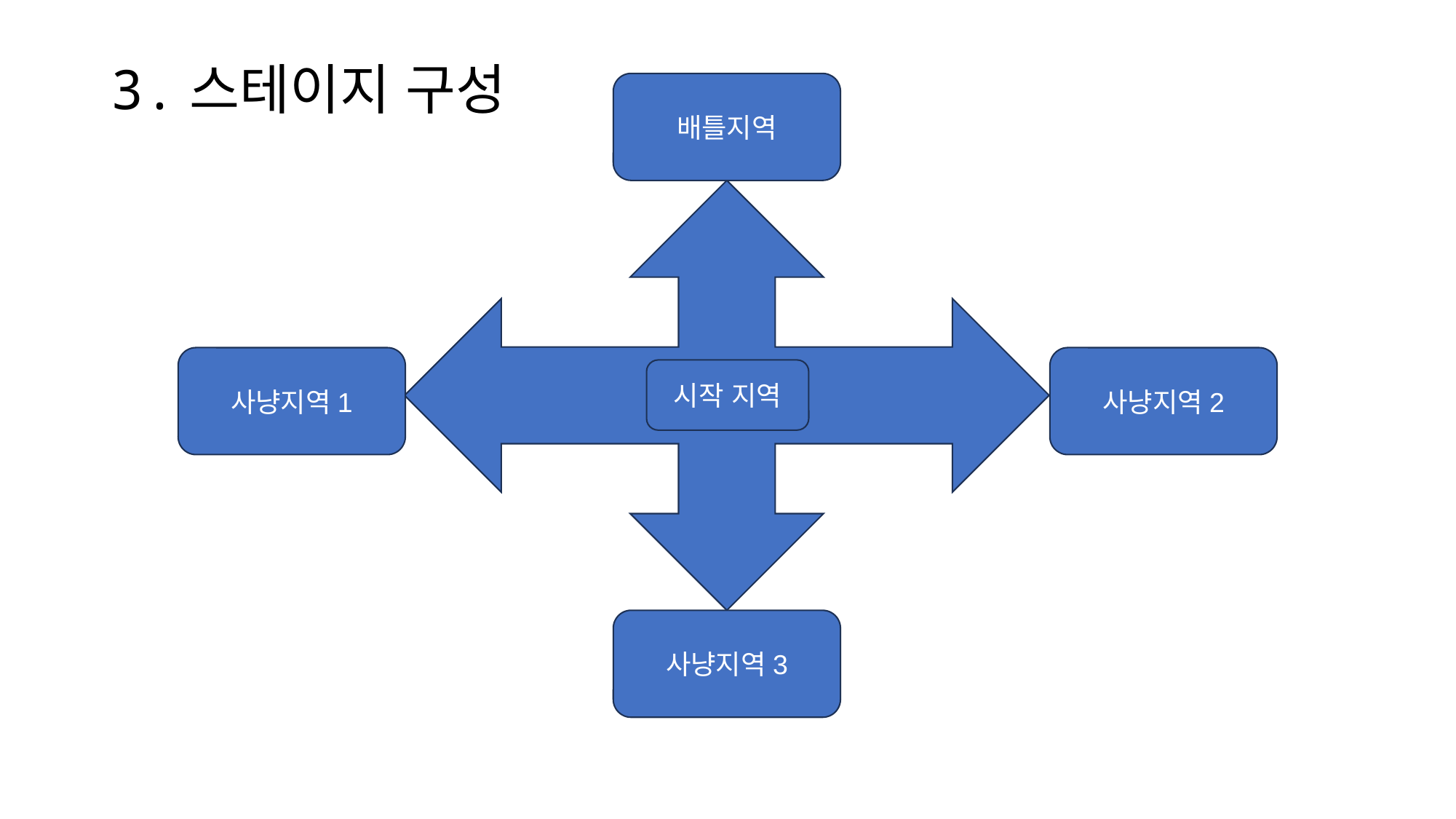

3.스테이지 구성
배틀지역

사냥지역2
사냥지역1
시작 지역
사냥지역3